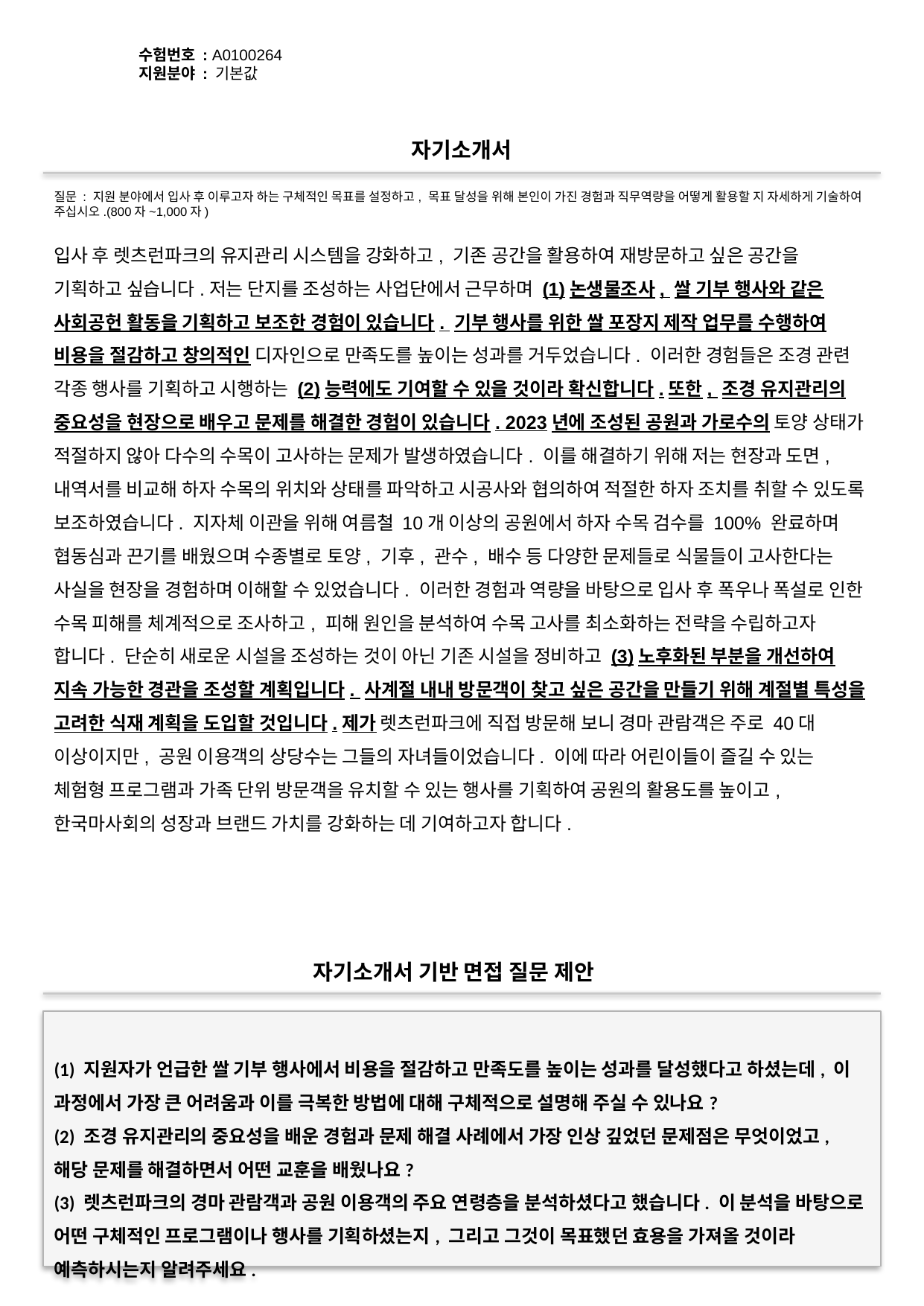

수험번호 : A0100264
지원분야 : 기본값
#

자기소개서

질문 : 지원 분야에서 입사 후 이루고자 하는 구체적인 목표를 설정하고, 목표 달성을 위해 본인이 가진 경험과 직무역량을 어떻게 활용할 지 자세하게 기술하여 주십시오.(800자~1,000자)

입사 후 렛츠런파크의 유지관리 시스템을 강화하고, 기존 공간을 활용하여 재방문하고 싶은 공간을 기획하고 싶습니다.저는 단지를 조성하는 사업단에서 근무하며 (1)논생물조사, 쌀 기부 행사와 같은 사회공헌 활동을 기획하고 보조한 경험이 있습니다. 기부 행사를 위한 쌀 포장지 제작 업무를 수행하여 비용을 절감하고 창의적인 디자인으로 만족도를 높이는 성과를 거두었습니다. 이러한 경험들은 조경 관련 각종 행사를 기획하고 시행하는 (2)능력에도 기여할 수 있을 것이라 확신합니다.또한, 조경 유지관리의 중요성을 현장으로 배우고 문제를 해결한 경험이 있습니다. 2023년에 조성된 공원과 가로수의 토양 상태가 적절하지 않아 다수의 수목이 고사하는 문제가 발생하였습니다. 이를 해결하기 위해 저는 현장과 도면, 내역서를 비교해 하자 수목의 위치와 상태를 파악하고 시공사와 협의하여 적절한 하자 조치를 취할 수 있도록 보조하였습니다. 지자체 이관을 위해 여름철 10개 이상의 공원에서 하자 수목 검수를 100% 완료하며 협동심과 끈기를 배웠으며 수종별로 토양, 기후, 관수, 배수 등 다양한 문제들로 식물들이 고사한다는 사실을 현장을 경험하며 이해할 수 있었습니다. 이러한 경험과 역량을 바탕으로 입사 후 폭우나 폭설로 인한 수목 피해를 체계적으로 조사하고, 피해 원인을 분석하여 수목 고사를 최소화하는 전략을 수립하고자 합니다. 단순히 새로운 시설을 조성하는 것이 아닌 기존 시설을 정비하고 (3)노후화된 부분을 개선하여 지속 가능한 경관을 조성할 계획입니다. 사계절 내내 방문객이 찾고 싶은 공간을 만들기 위해 계절별 특성을 고려한 식재 계획을 도입할 것입니다.제가 렛츠런파크에 직접 방문해 보니 경마 관람객은 주로 40대 이상이지만, 공원 이용객의 상당수는 그들의 자녀들이었습니다. 이에 따라 어린이들이 즐길 수 있는 체험형 프로그램과 가족 단위 방문객을 유치할 수 있는 행사를 기획하여 공원의 활용도를 높이고, 한국마사회의 성장과 브랜드 가치를 강화하는 데 기여하고자 합니다.

자기소개서 기반 면접 질문 제안

(1) 지원자가 언급한 쌀 기부 행사에서 비용을 절감하고 만족도를 높이는 성과를 달성했다고 하셨는데, 이 과정에서 가장 큰 어려움과 이를 극복한 방법에 대해 구체적으로 설명해 주실 수 있나요?
(2) 조경 유지관리의 중요성을 배운 경험과 문제 해결 사례에서 가장 인상 깊었던 문제점은 무엇이었고, 해당 문제를 해결하면서 어떤 교훈을 배웠나요?
(3) 렛츠런파크의 경마 관람객과 공원 이용객의 주요 연령층을 분석하셨다고 했습니다. 이 분석을 바탕으로 어떤 구체적인 프로그램이나 행사를 기획하셨는지, 그리고 그것이 목표했던 효용을 가져올 것이라 예측하시는지 알려주세요.